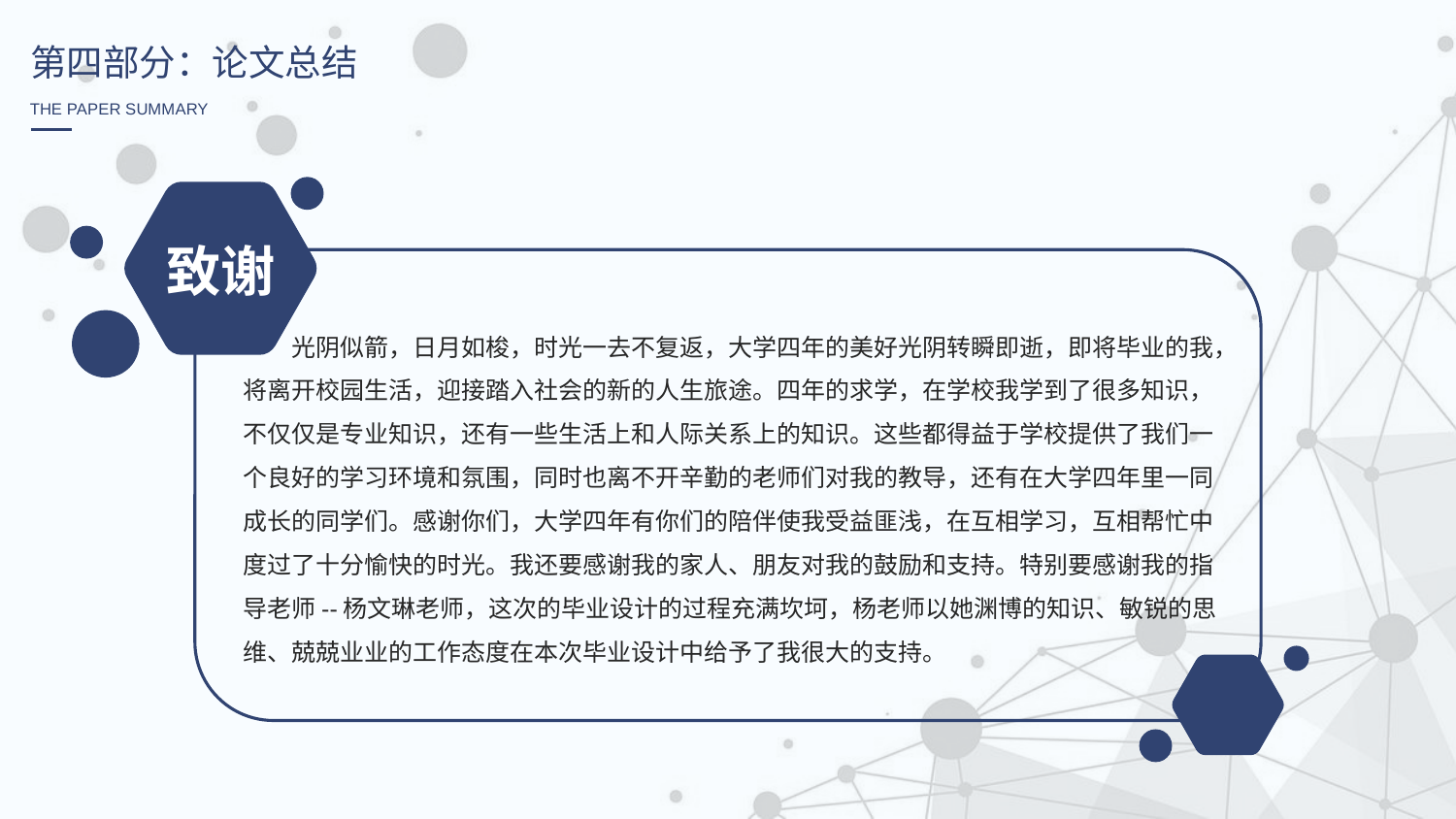

第四部分：论文总结
THE PAPER SUMMARY

致谢

        光阴似箭，日月如梭，时光一去不复返，大学四年的美好光阴转瞬即逝，即将毕业的我，将离开校园生活，迎接踏入社会的新的人生旅途。四年的求学，在学校我学到了很多知识，不仅仅是专业知识，还有一些生活上和人际关系上的知识。这些都得益于学校提供了我们一个良好的学习环境和氛围，同时也离不开辛勤的老师们对我的教导，还有在大学四年里一同成长的同学们。感谢你们，大学四年有你们的陪伴使我受益匪浅，在互相学习，互相帮忙中度过了十分愉快的时光。我还要感谢我的家人、朋友对我的鼓励和支持。特别要感谢我的指导老师--杨文琳老师，这次的毕业设计的过程充满坎坷，杨老师以她渊博的知识、敏锐的思维、兢兢业业的工作态度在本次毕业设计中给予了我很大的支持。